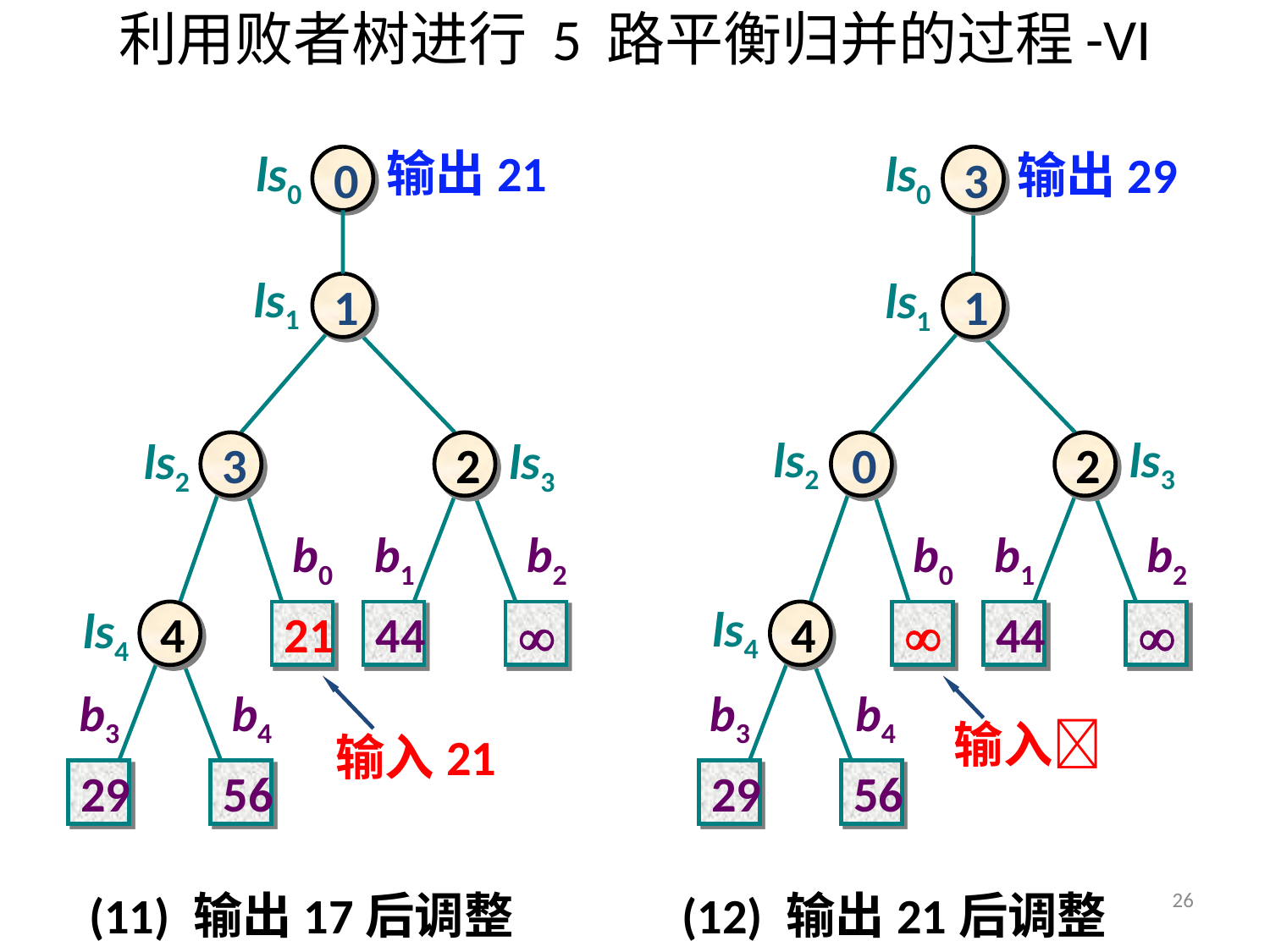

利用败者树进行 5 路平衡归并的过程-VI
ls0
输出21
ls0
输出29
0
3

ls1
ls1
1
1

ls2
ls3
ls2
ls3
3
2
0
2

b0
b1
b2
b0
b1
b2
ls4
ls4
4
21
44
∞
4
∞
44
∞

b3
b4

b3
b4

输入∞
输入21
29
56
29
56
26
(11) 输出17后调整              (12) 输出21后调整